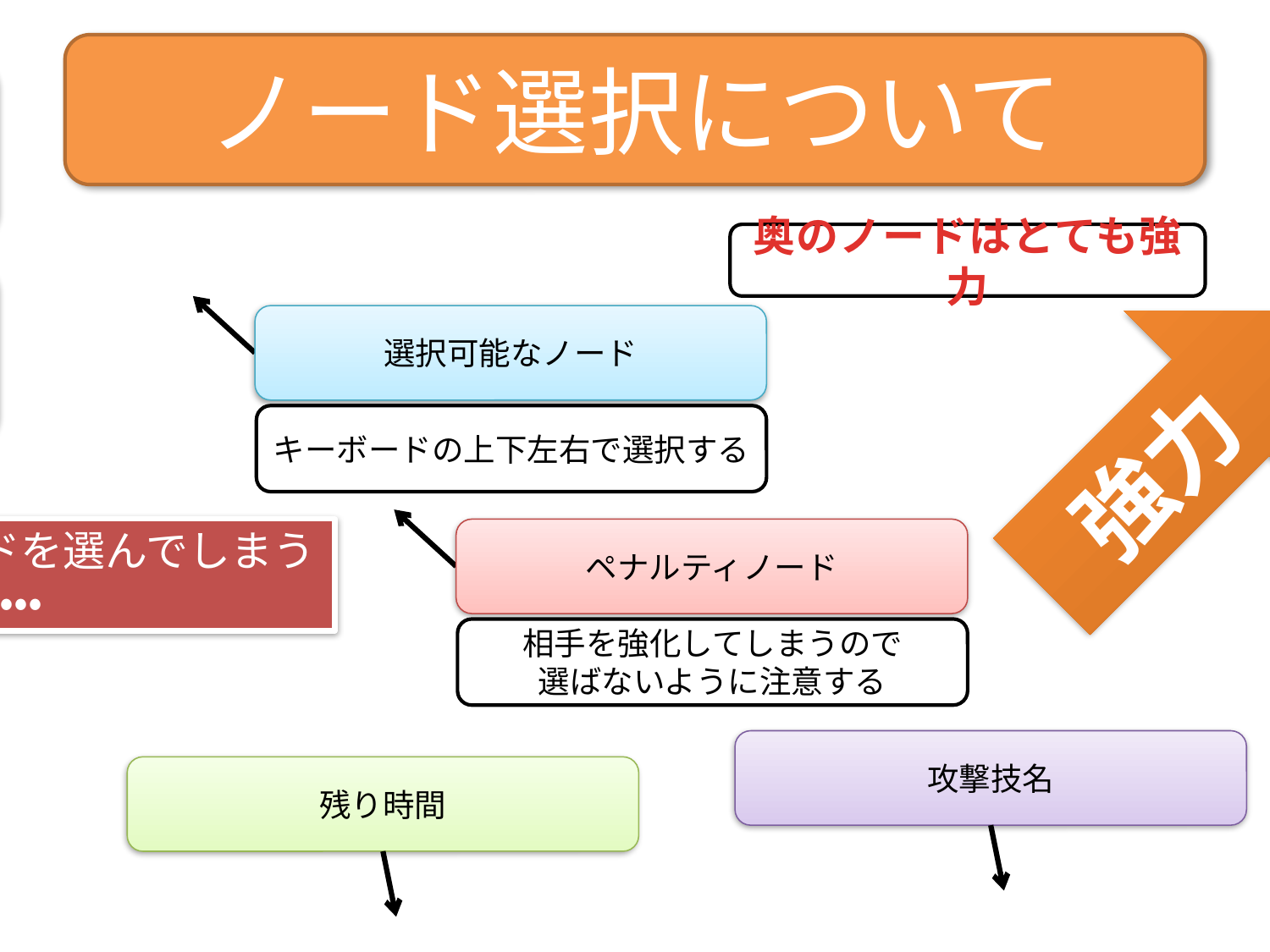

ノード選択について
自分
奥のノードはとても強力
相手
選択可能なノード
キーボードの上下左右で選択する
強力
ペナルティノードを選んでしまうと・・・
ペナルティノード
相手を強化してしまうので
選ばないように注意する
攻撃技名
残り時間